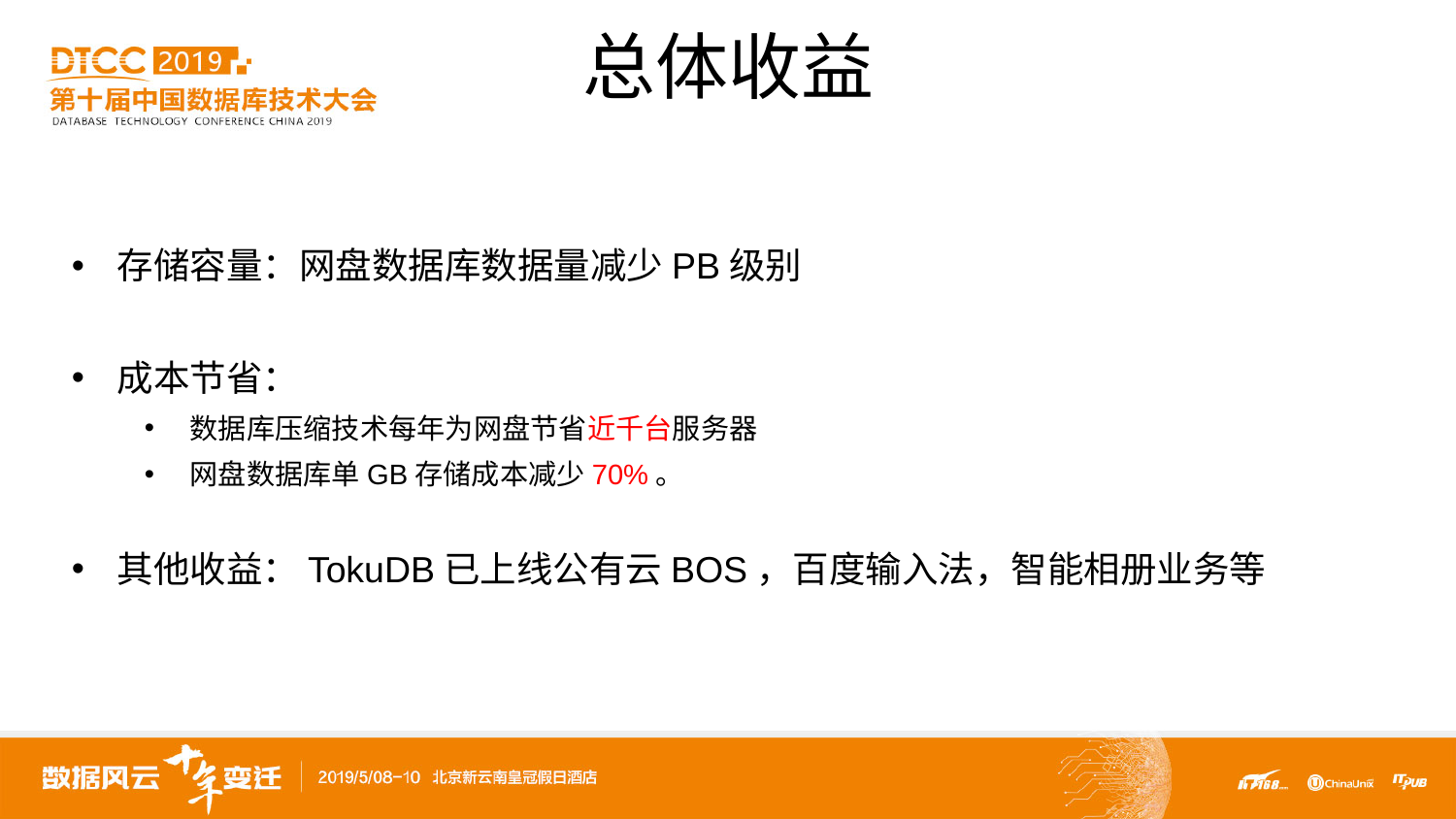

# 总体收益

存储容量：网盘数据库数据量减少PB级别

成本节省：
数据库压缩技术每年为网盘节省近千台服务器
网盘数据库单GB存储成本减少70%。

其他收益：TokuDB已上线公有云BOS，百度输入法，智能相册业务等